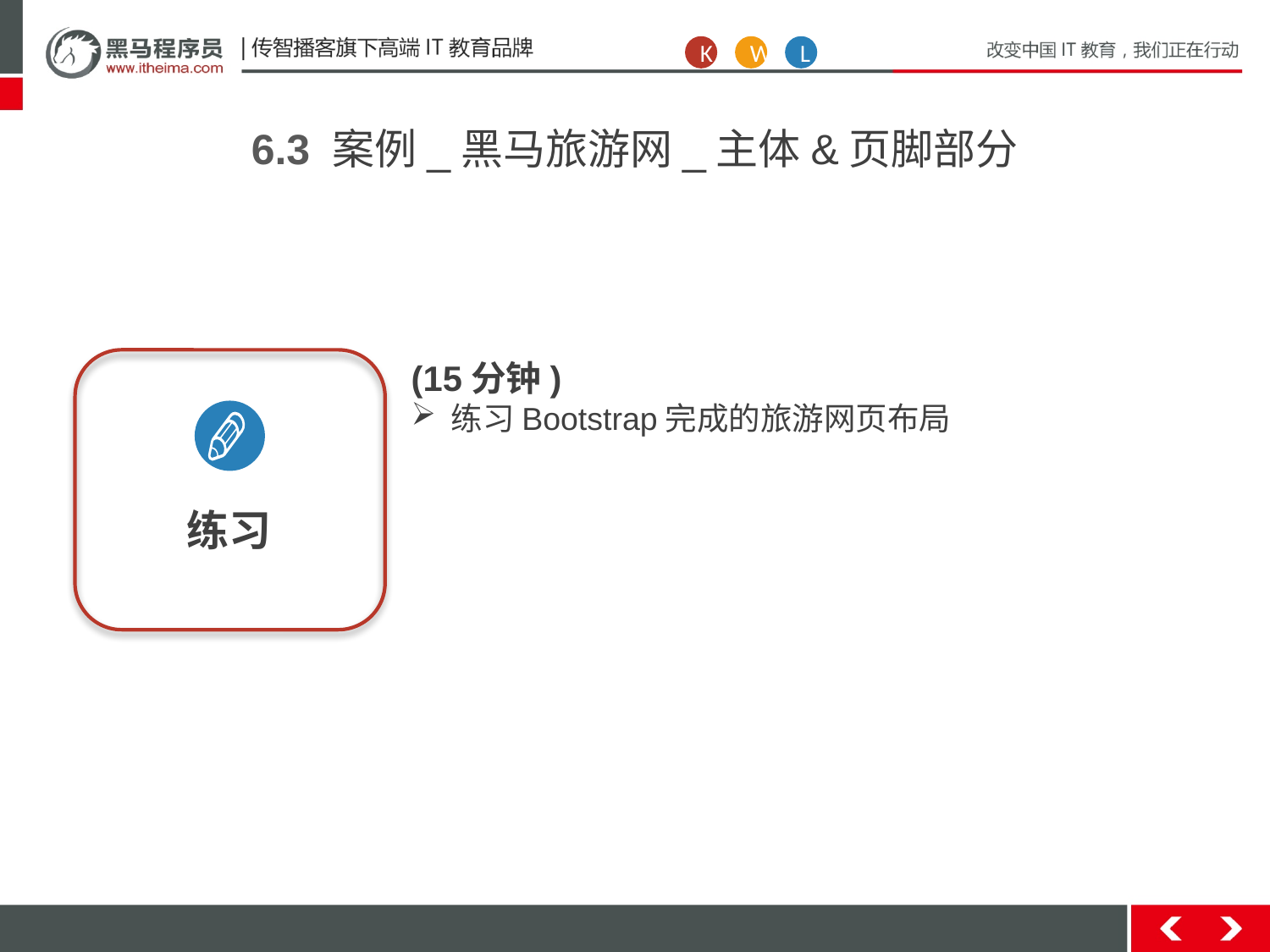

K
W
L
6.3 案例_黑马旅游网_主体&页脚部分

练习
(15分钟)
练习Bootstrap完成的旅游网页布局